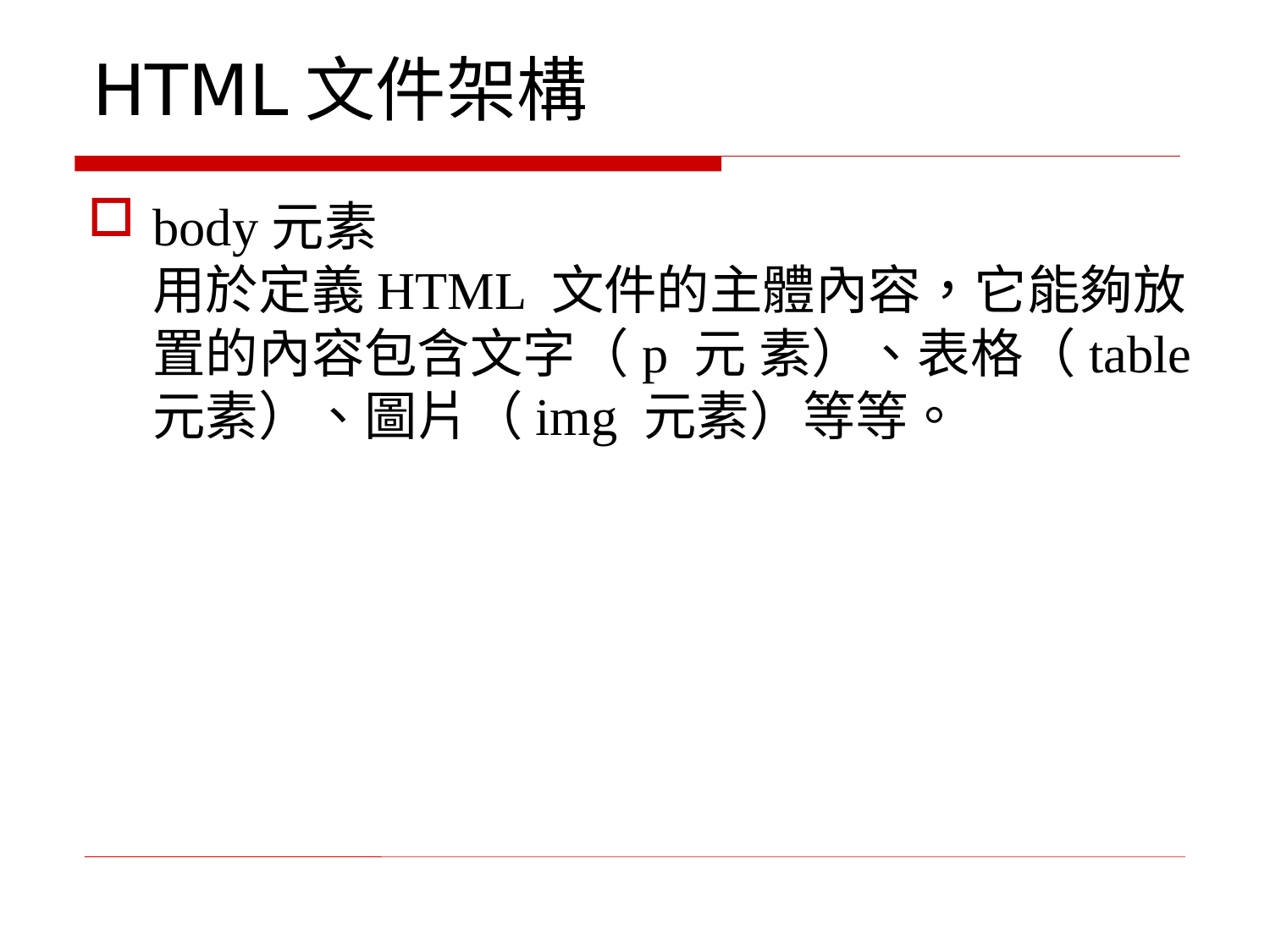

# HTML文件架構
body元素
用於定義HTML 文件的主體內容，它能夠放置的內容包含文字（p 元 素）、表格（table 元素）、圖片（img 元素）等等。